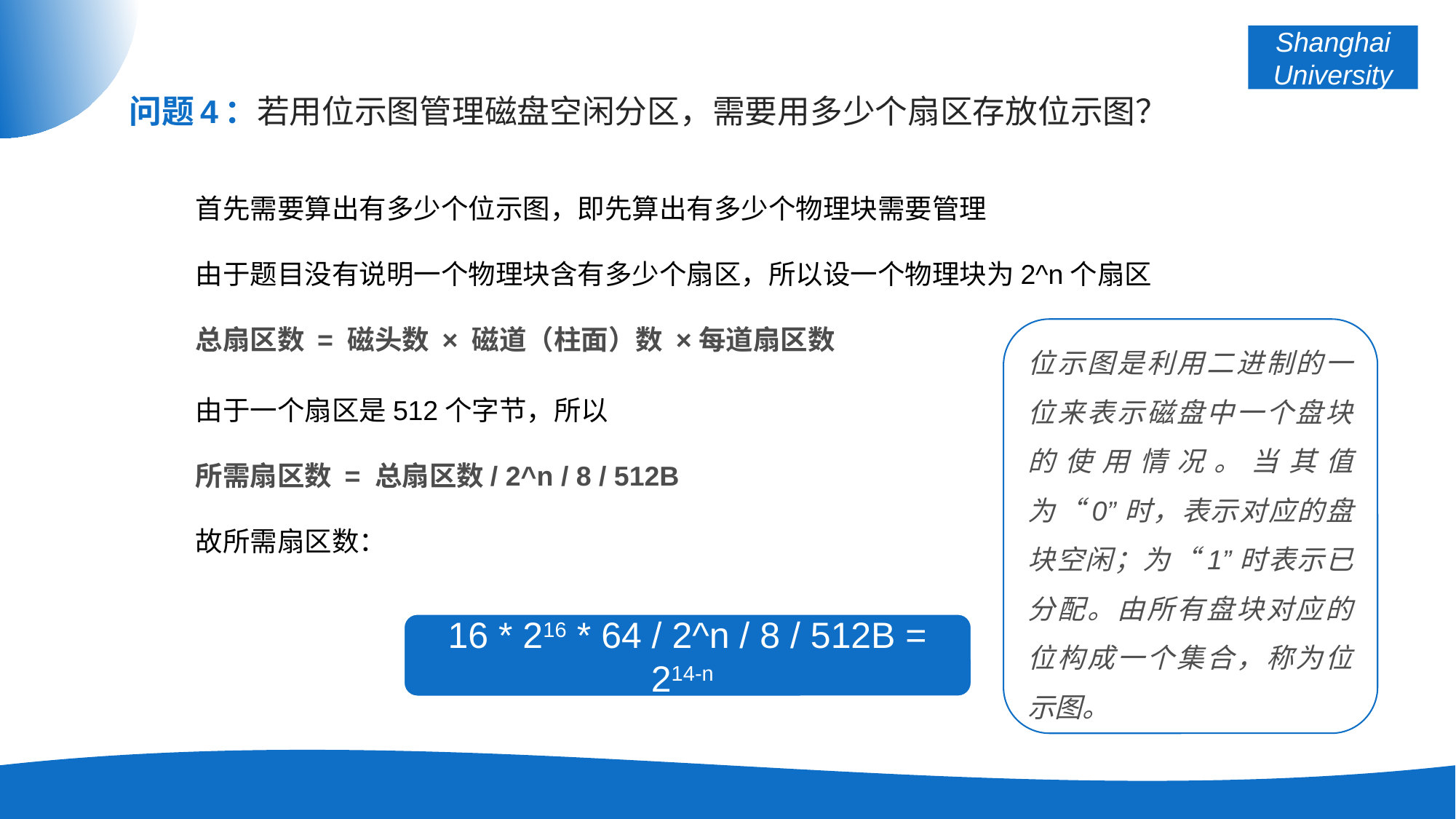

# 问题4：若用位示图管理磁盘空闲分区，需要用多少个扇区存放位示图？
首先需要算出有多少个位示图，即先算出有多少个物理块需要管理

由于题目没有说明一个物理块含有多少个扇区，所以设一个物理块为2^n个扇区

总扇区数 = 磁头数 × 磁道（柱面）数 ×每道扇区数
位示图是利用二进制的一位来表示磁盘中一个盘块的使用情况。当其值为“0”时，表示对应的盘块空闲；为“1”时表示已分配。由所有盘块对应的位构成一个集合，称为位示图。
由于一个扇区是512个字节，所以

所需扇区数 = 总扇区数/ 2^n / 8 / 512B

故所需扇区数：
16 * 216 * 64 / 2^n / 8 / 512B = 214-n